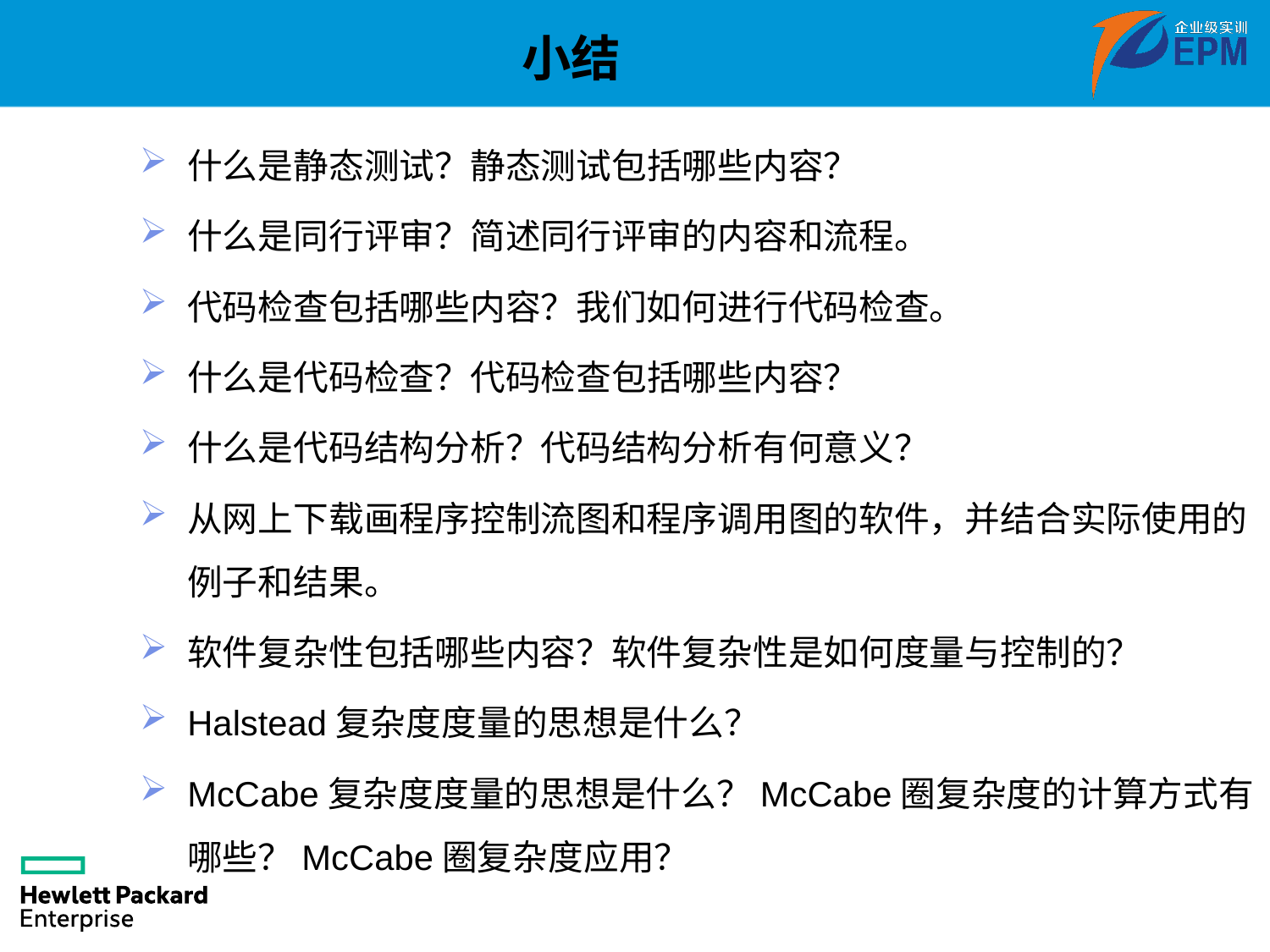

小结
什么是静态测试？静态测试包括哪些内容？
什么是同行评审？简述同行评审的内容和流程。
代码检查包括哪些内容？我们如何进行代码检查。
什么是代码检查？代码检查包括哪些内容？
什么是代码结构分析？代码结构分析有何意义？
从网上下载画程序控制流图和程序调用图的软件，并结合实际使用的例子和结果。
软件复杂性包括哪些内容？软件复杂性是如何度量与控制的？
Halstead复杂度度量的思想是什么？
McCabe复杂度度量的思想是什么？McCabe圈复杂度的计算方式有哪些？McCabe圈复杂度应用？